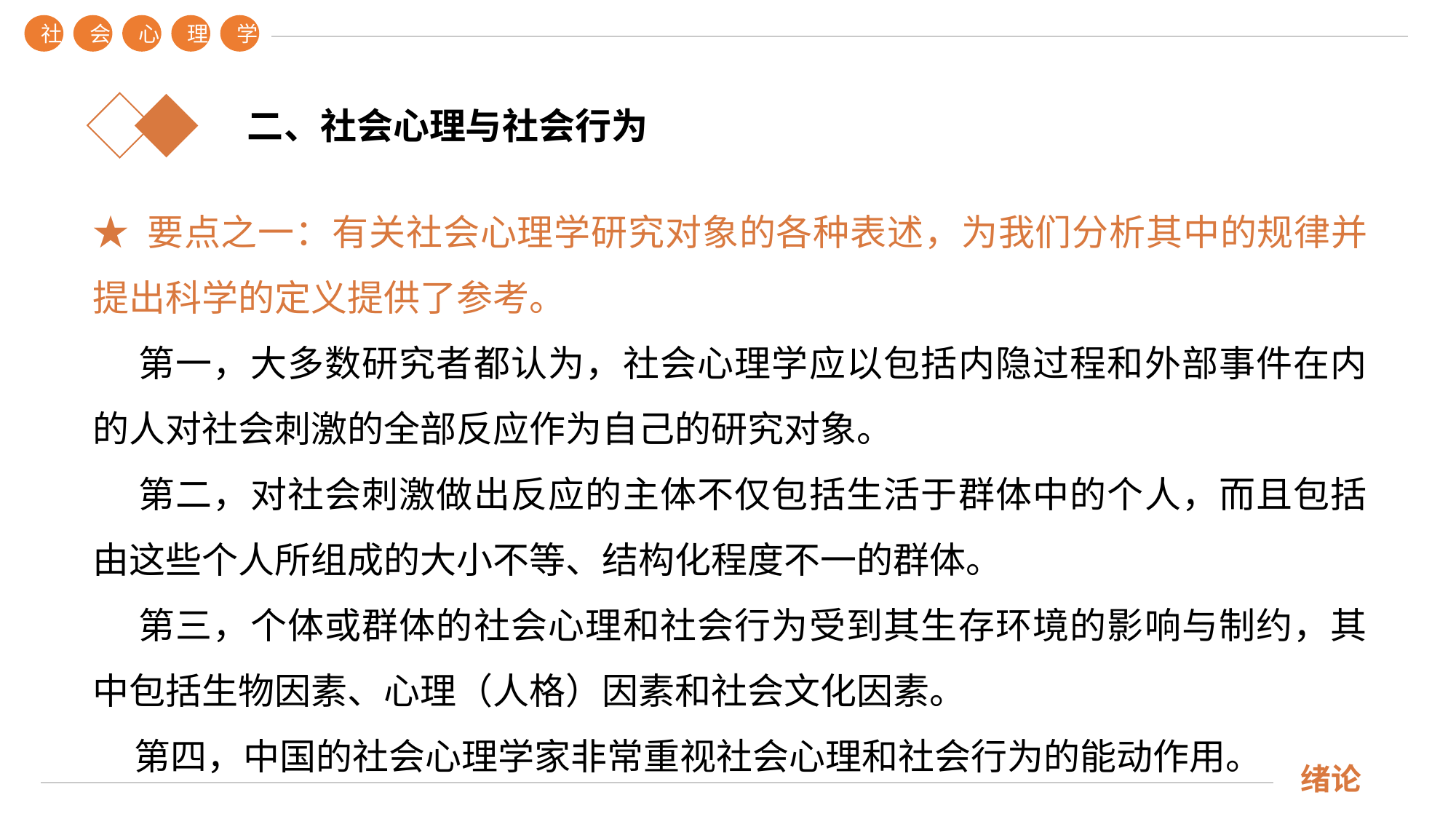

社
会
心
理
学

二、社会心理与社会行为
★ 要点之一：有关社会心理学研究对象的各种表述，为我们分析其中的规律并提出科学的定义提供了参考。
    第一，大多数研究者都认为，社会心理学应以包括内隐过程和外部事件在内的人对社会刺激的全部反应作为自己的研究对象。
    第二，对社会刺激做出反应的主体不仅包括生活于群体中的个人，而且包括由这些个人所组成的大小不等、结构化程度不一的群体。
    第三，个体或群体的社会心理和社会行为受到其生存环境的影响与制约，其中包括生物因素、心理（人格）因素和社会文化因素。
    第四，中国的社会心理学家非常重视社会心理和社会行为的能动作用。
绪论